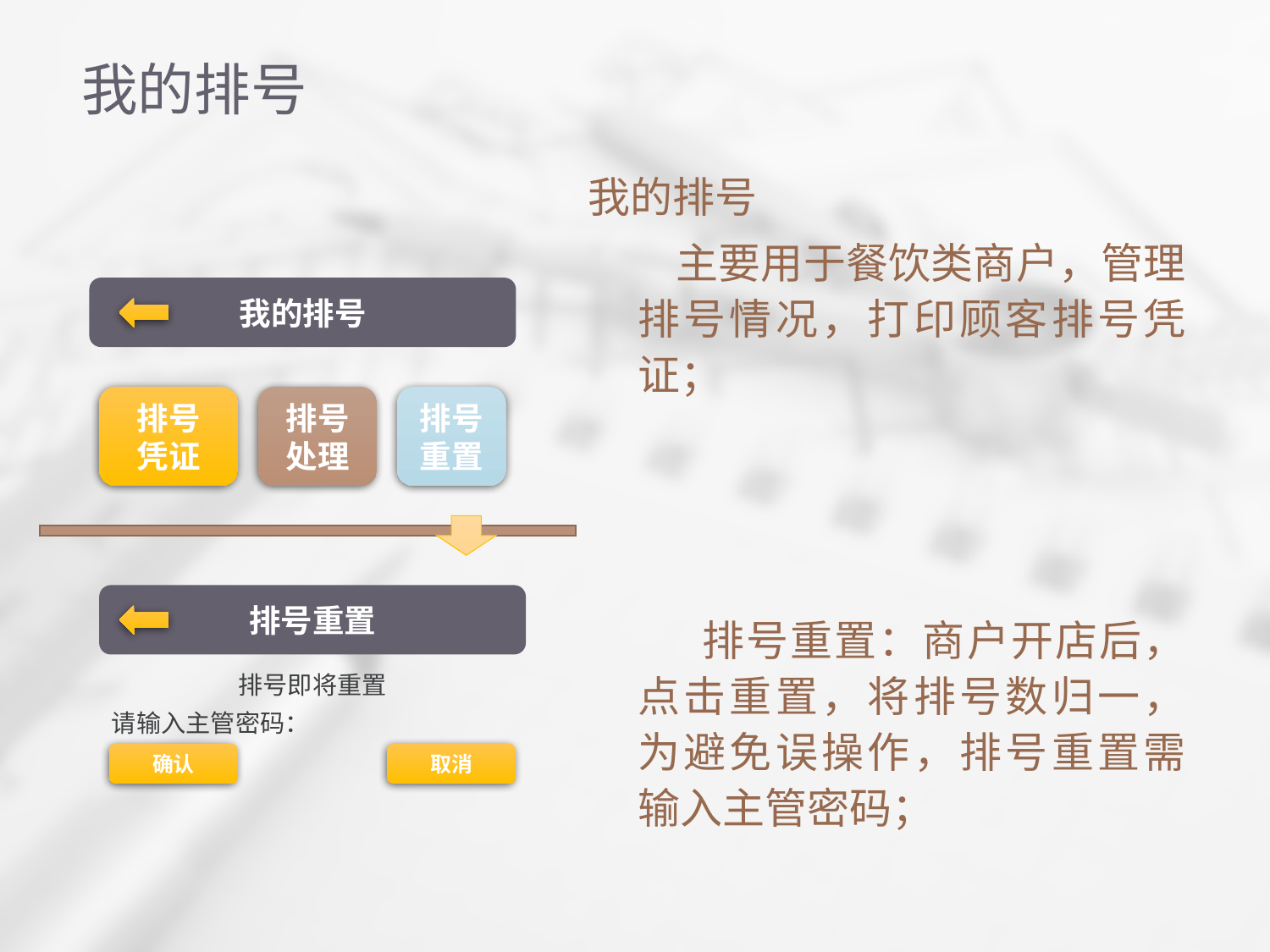

# 我的排号
我的排号
        主要用于餐饮类商户，管理排号情况，打印顾客排号凭证；

         排号重置：商户开店后，点击重置，将排号数归一，为避免误操作，排号重置需输入主管密码；
我的排号

排号
凭证
排号处理
排号重置

排号重置

排号即将重置
请输入主管密码：
确认
取消